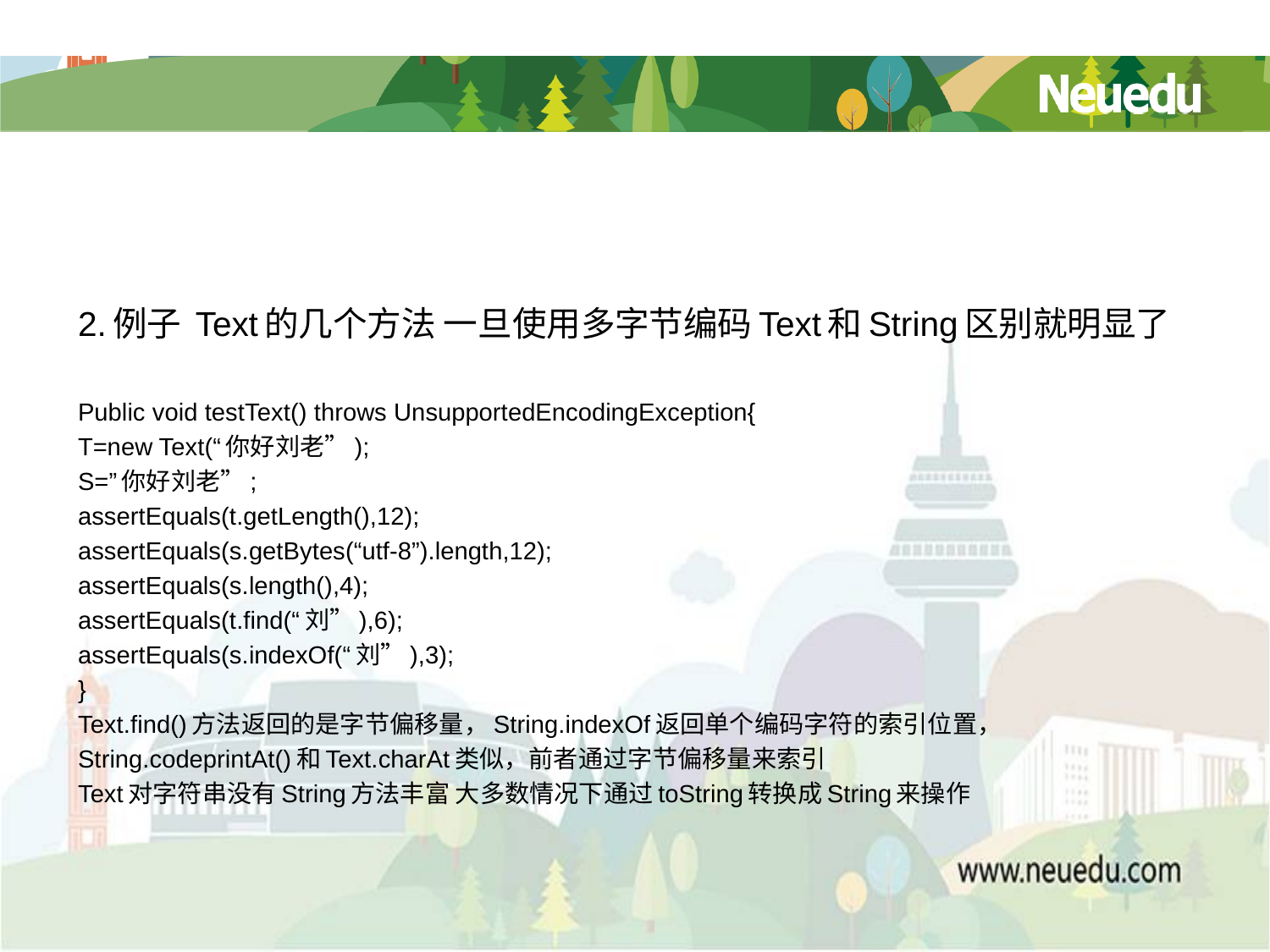

#
2.例子 Text的几个方法 一旦使用多字节编码Text和String区别就明显了

Public void testText() throws UnsupportedEncodingException{
T=new Text(“你好刘老”);
S=”你好刘老”;
assertEquals(t.getLength(),12);
assertEquals(s.getBytes(“utf-8”).length,12);
assertEquals(s.length(),4);
assertEquals(t.find(“刘”),6);
assertEquals(s.indexOf(“刘”),3);
}
Text.find()方法返回的是字节偏移量，String.indexOf返回单个编码字符的索引位置，
String.codeprintAt()和Text.charAt类似，前者通过字节偏移量来索引
Text对字符串没有String方法丰富 大多数情况下通过toString转换成String来操作